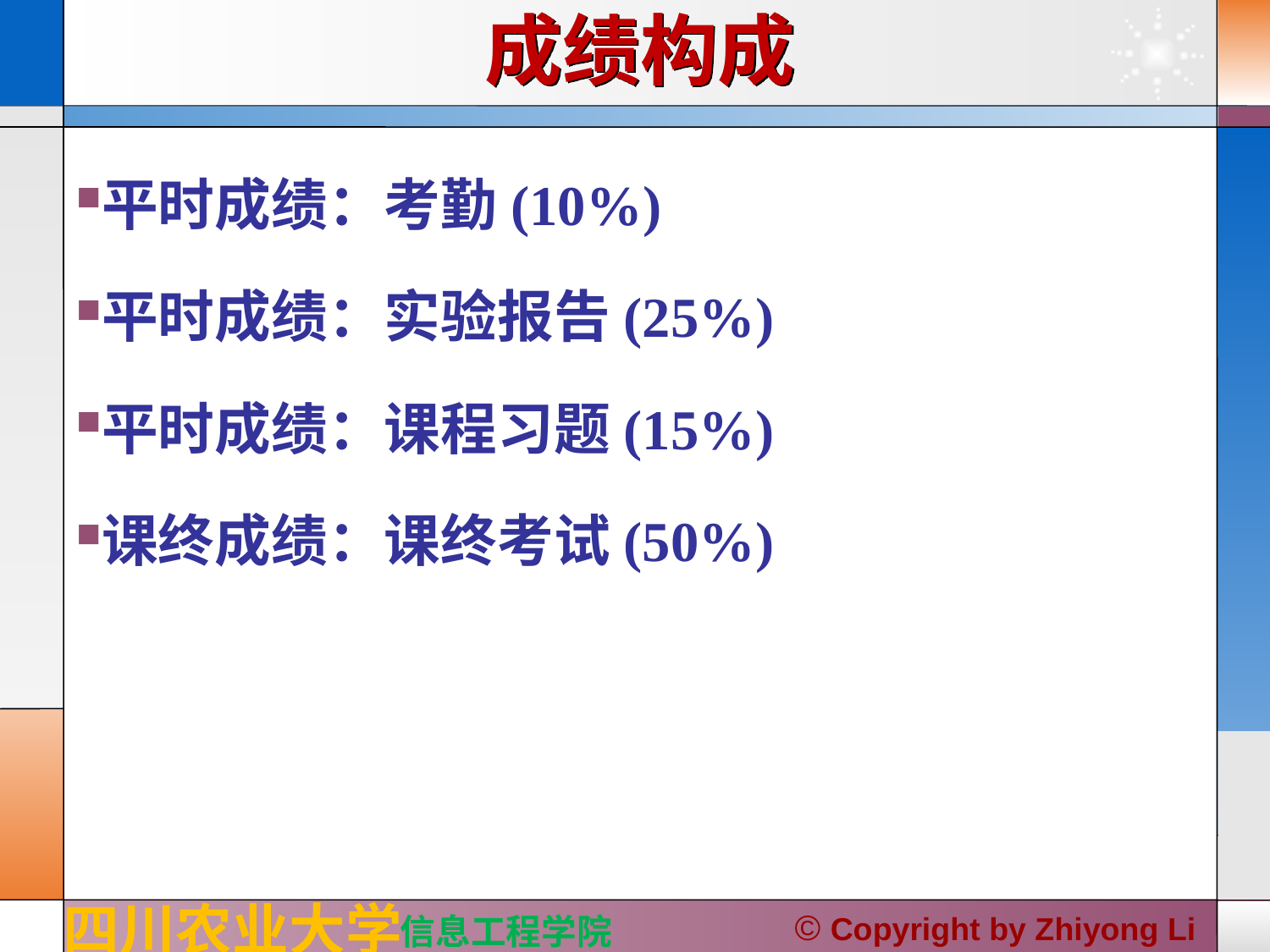

成绩构成
平时成绩：考勤(10%)
平时成绩：实验报告(25%)
平时成绩：课程习题(15%)
课终成绩：课终考试(50%)